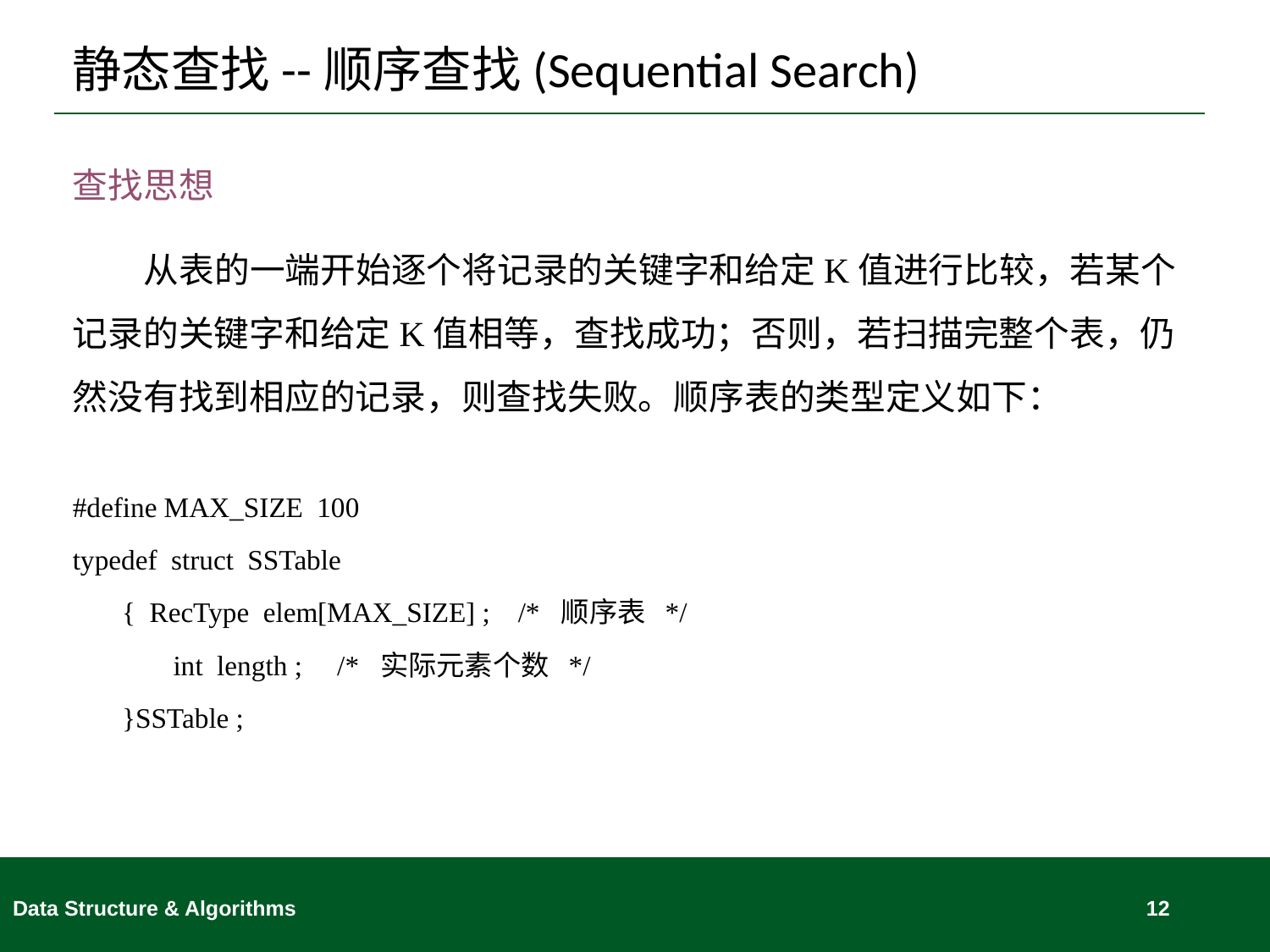

# 静态查找--顺序查找(Sequential Search)
查找思想
        从表的一端开始逐个将记录的关键字和给定K值进行比较，若某个记录的关键字和给定K值相等，查找成功；否则，若扫描完整个表，仍然没有找到相应的记录，则查找失败。顺序表的类型定义如下：

#define MAX_SIZE  100
typedef  struct  SSTable
{  RecType  elem[MAX_SIZE] ;    /*  顺序表  */
int  length ;     /*  实际元素个数  */
}SSTable ;

Data Structure & Algorithms
12